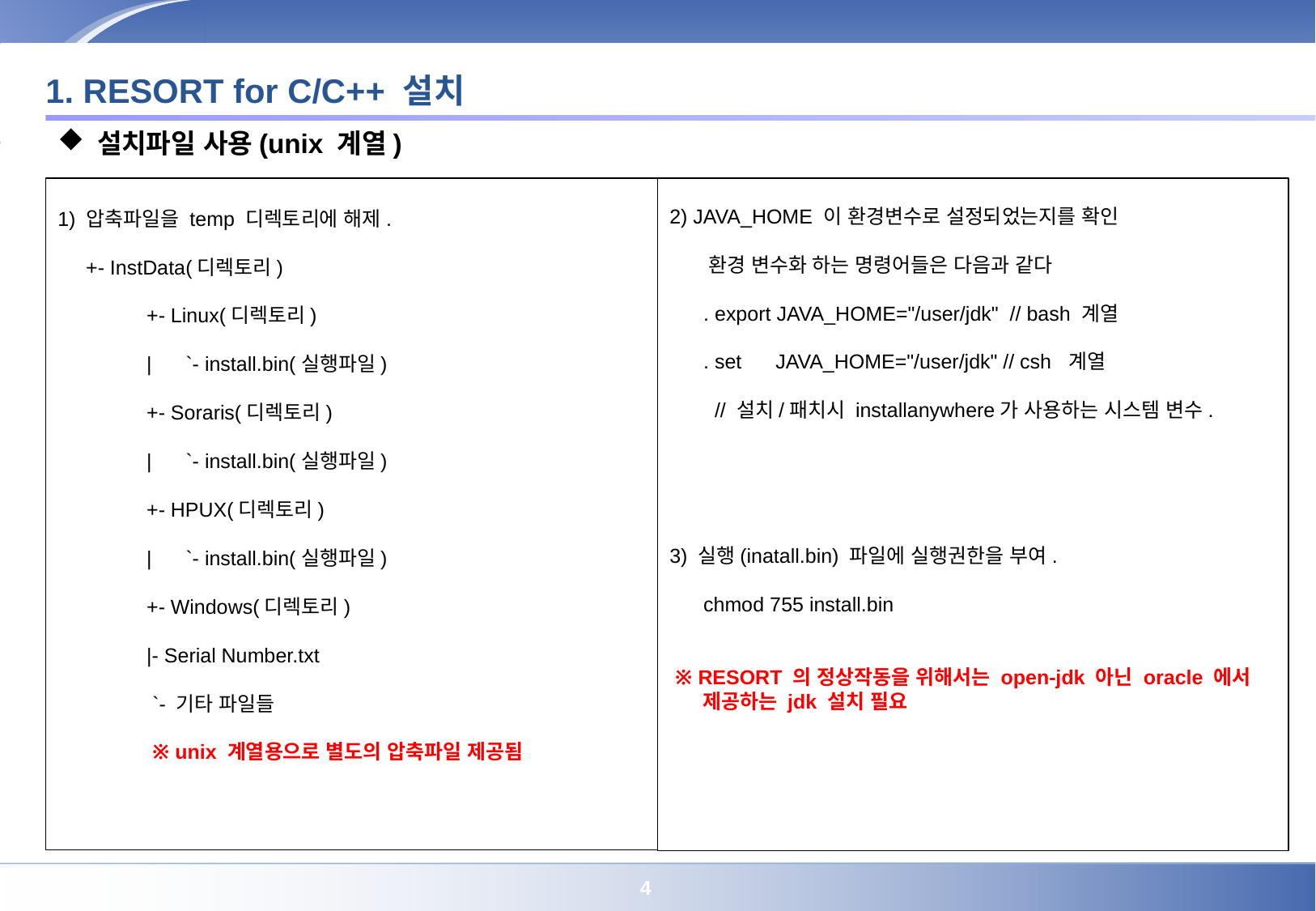

# 1. RESORT for C/C++ 설치
 설치파일 사용(unix 계열)

2) JAVA_HOME 이 환경변수로 설정되었는지를 확인

      환경 변수화 하는 명령어들은 다음과 같다

      . export JAVA_HOME="/user/jdk"  // bash 계열

      . set      JAVA_HOME="/user/jdk" // csh  계열

        // 설치/패치시 installanywhere가 사용하는 시스템 변수.

3) 실행(inatall.bin) 파일에 실행권한을 부여.

      chmod 755 install.bin

 ※ RESORT 의 정상작동을 위해서는 open-jdk 아닌 oracle 에서
     제공하는 jdk 설치 필요
1) 압축파일을 temp 디렉토리에 해제.

     +- InstData(디렉토리)

     +- Linux(디렉토리)

     |      `- install.bin(실행파일)

     +- Soraris(디렉토리)

     |      `- install.bin(실행파일)

     +- HPUX(디렉토리)

     |      `- install.bin(실행파일)

     +- Windows(디렉토리)

     |- Serial Number.txt

      `- 기타 파일들

      ※ unix 계열용으로 별도의 압축파일 제공됨
 설치 파일 정보
Ο제품 구성 및 설치 환경
4